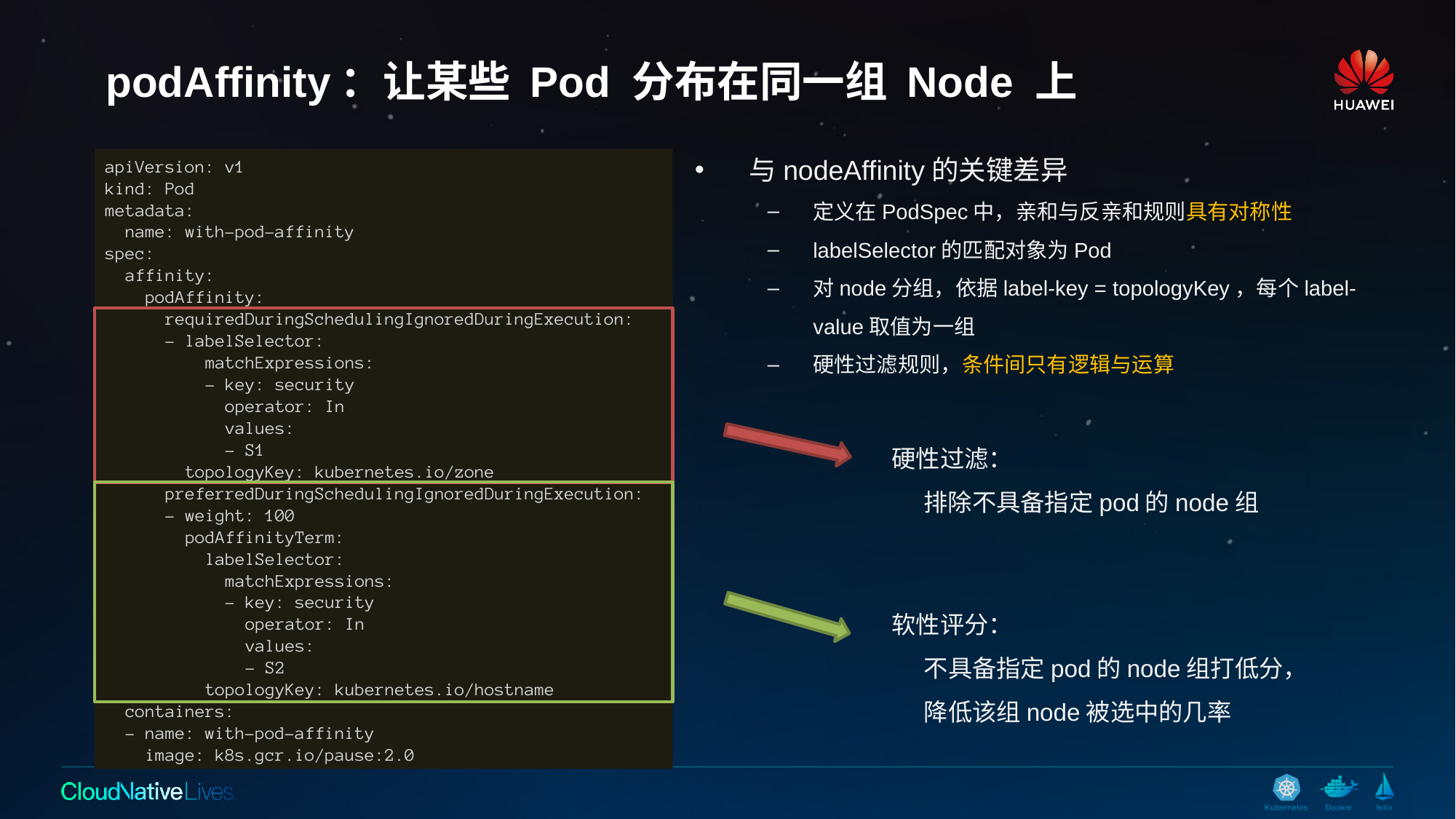

# podAffinity：让某些 Pod 分布在同一组 Node 上
与nodeAffinity的关键差异
定义在PodSpec中，亲和与反亲和规则具有对称性
labelSelector的匹配对象为Pod
对node分组，依据label-key = topologyKey，每个label-value取值为一组
硬性过滤规则，条件间只有逻辑与运算
apiVersion: v1
kind: Pod
metadata:
  name: with-pod-affinity
spec:
  affinity:
    podAffinity:
      requiredDuringSchedulingIgnoredDuringExecution:
      - labelSelector:
          matchExpressions:
          - key: security
            operator: In
            values:
            - S1
        topologyKey: kubernetes.io/zone
      preferredDuringSchedulingIgnoredDuringExecution:
      - weight: 100
        podAffinityTerm:
          labelSelector:
            matchExpressions:
            - key: security
              operator: In
              values:
              - S2
          topologyKey: kubernetes.io/hostname
  containers:
  - name: with-pod-affinity
    image: k8s.gcr.io/pause:2.0

硬性过滤：
排除不具备指定pod的node组

软性评分：
不具备指定pod的node组打低分，降低该组node被选中的几率